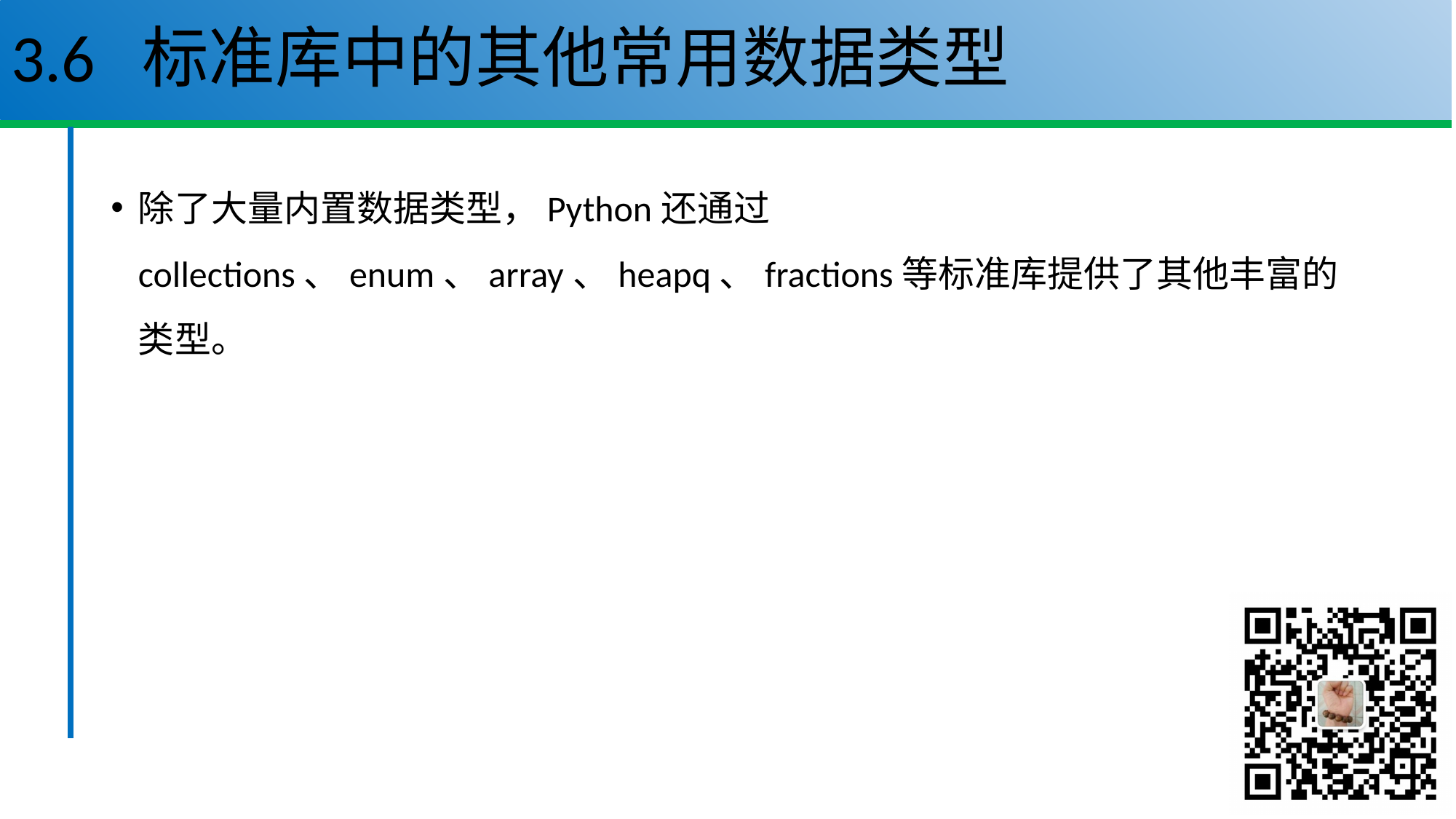

# 3.6  标准库中的其他常用数据类型
除了大量内置数据类型，Python还通过collections、enum、array、heapq、fractions等标准库提供了其他丰富的类型。
82